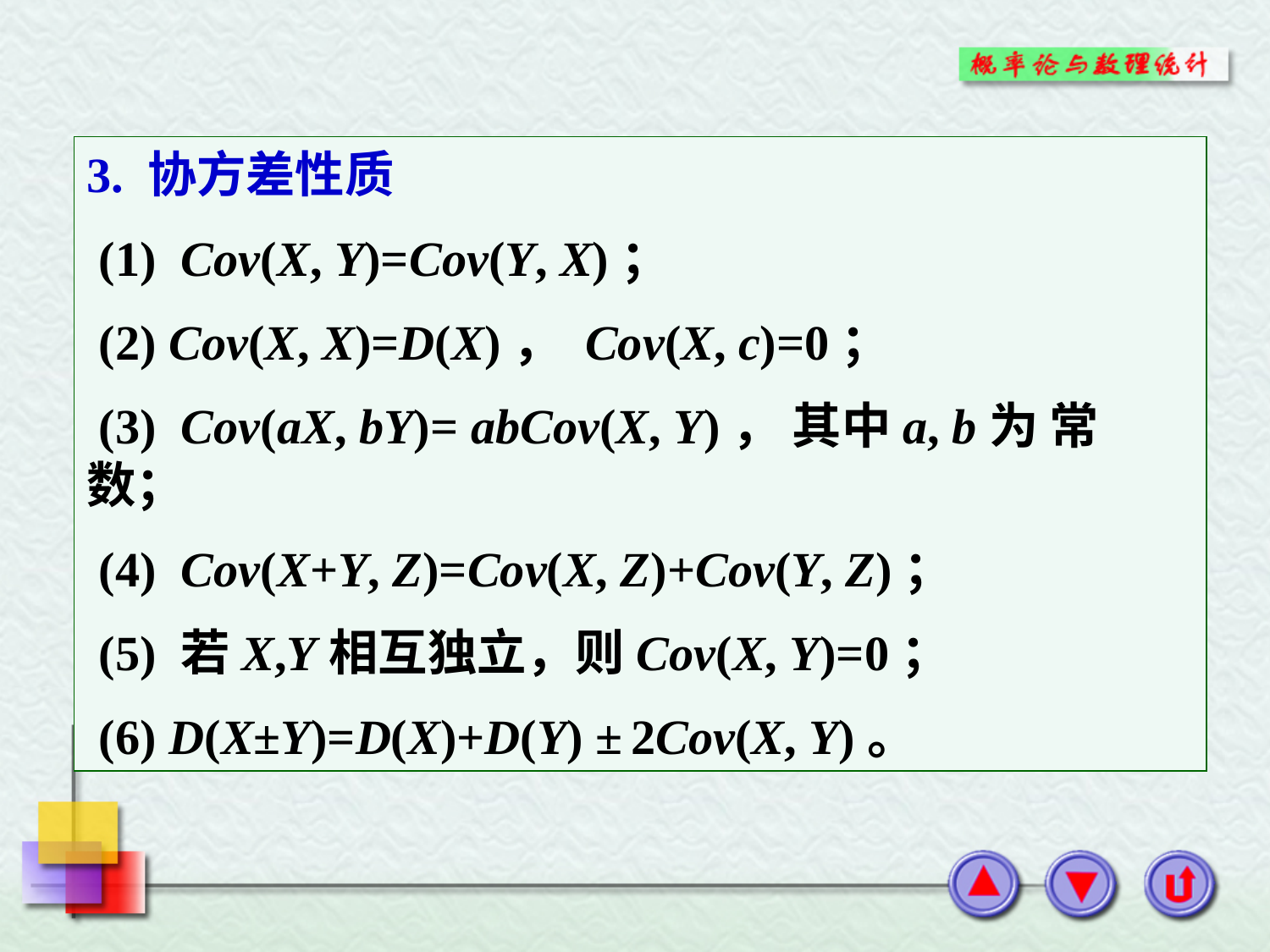

3. 协方差性质
 (1)  Cov(X, Y)=Cov(Y, X)；
 (2) Cov(X, X)=D(X)， Cov(X, c)=0；
 (3)  Cov(aX, bY)= abCov(X, Y)， 其中a, b为 常数；
 (4)  Cov(X+Y, Z)=Cov(X, Z)+Cov(Y, Z)；
 (5) 若X,Y相互独立，则Cov(X, Y)=0；
 (6) D(X±Y)=D(X)+D(Y) ± 2Cov(X, Y)。